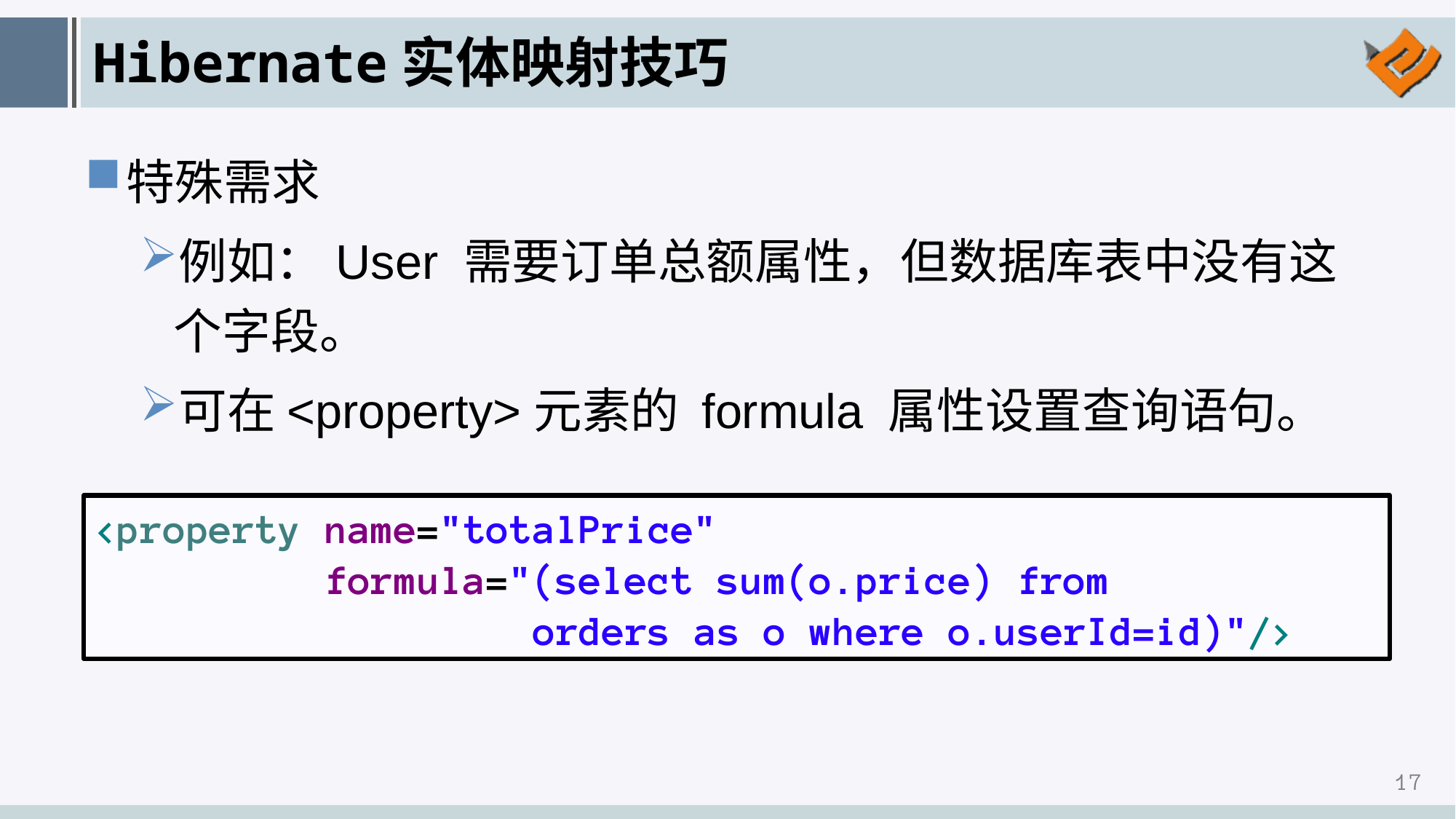

# Hibernate实体映射技巧
特殊需求
例如：User 需要订单总额属性，但数据库表中没有这个字段。
可在<property>元素的 formula 属性设置查询语句。
<property name="totalPrice"
          formula="(select sum(o.price) from
                   orders as o where o.userId=id)"/>